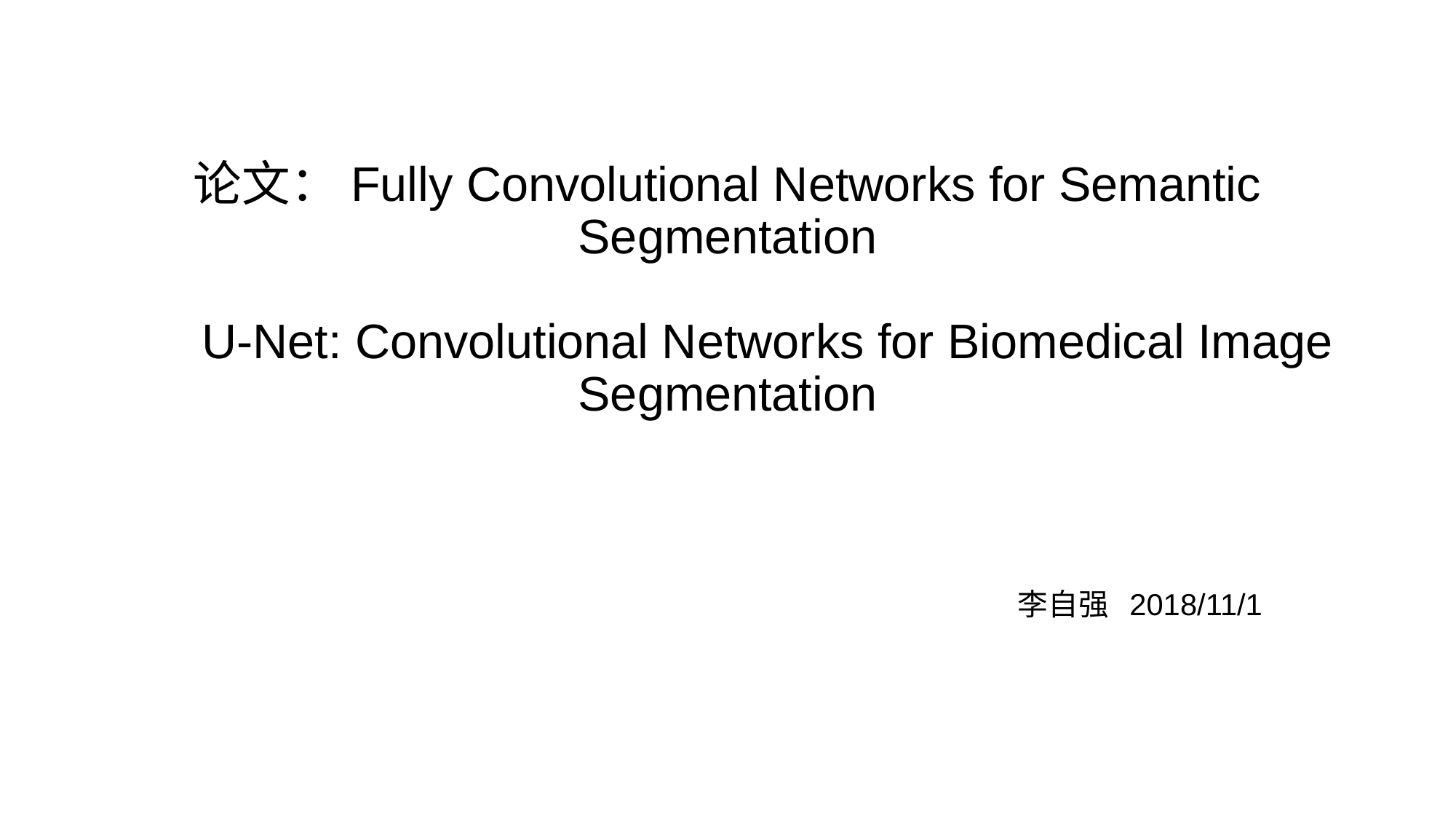

# 论文：Fully Convolutional Networks for Semantic Segmentation U-Net: Convolutional Networks for Biomedical Image Segmentation
李自强  2018/11/1